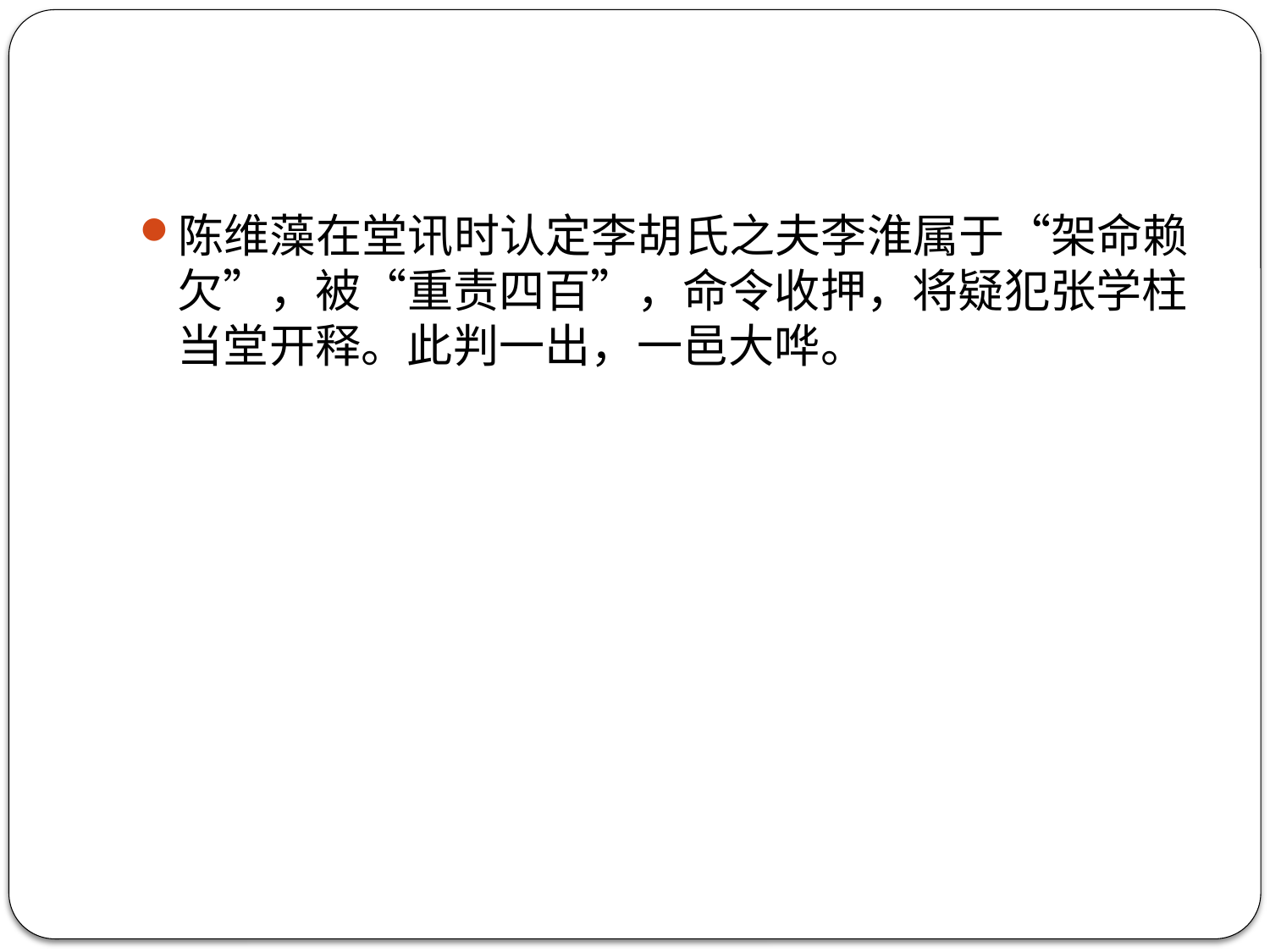

#
陈维藻在堂讯时认定李胡氏之夫李淮属于“架命赖欠”，被“重责四百”，命令收押，将疑犯张学柱当堂开释。此判一出，一邑大哗。